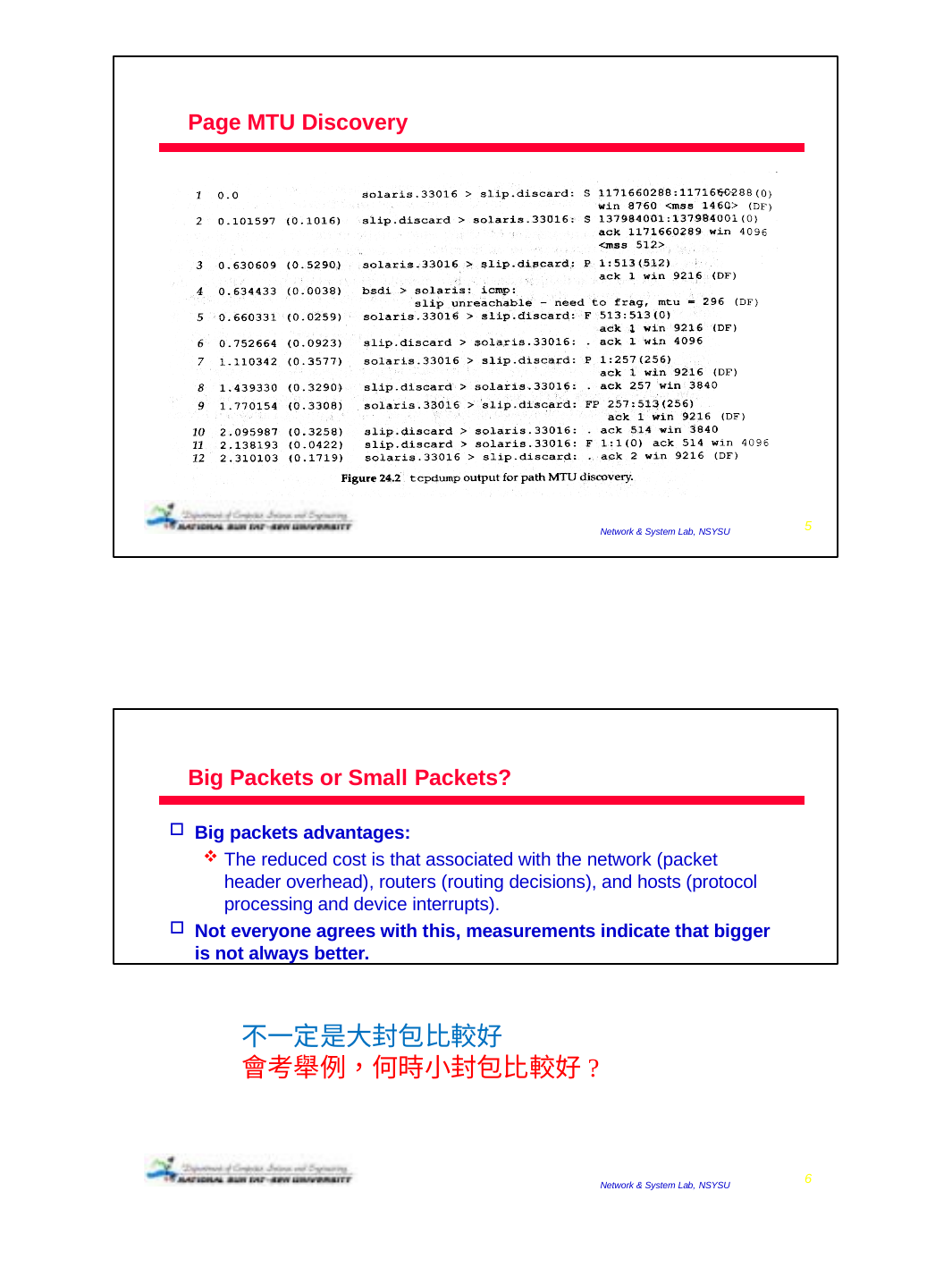

Page MTU Discovery

2009/1/6
5
Network & System Lab, NSYSU

Big Packets or Small Packets?

Big packets advantages:
The reduced cost is that associated with the network (packet  header overhead), routers (routing decisions), and hosts (protocol  processing and device interrupts).
Not everyone agrees with this, measurements indicate that bigger  is not always better.

不一定是大封包比較好
會考舉例，何時小封包比較好?

2009/1/6
6
Network & System Lab, NSYSU